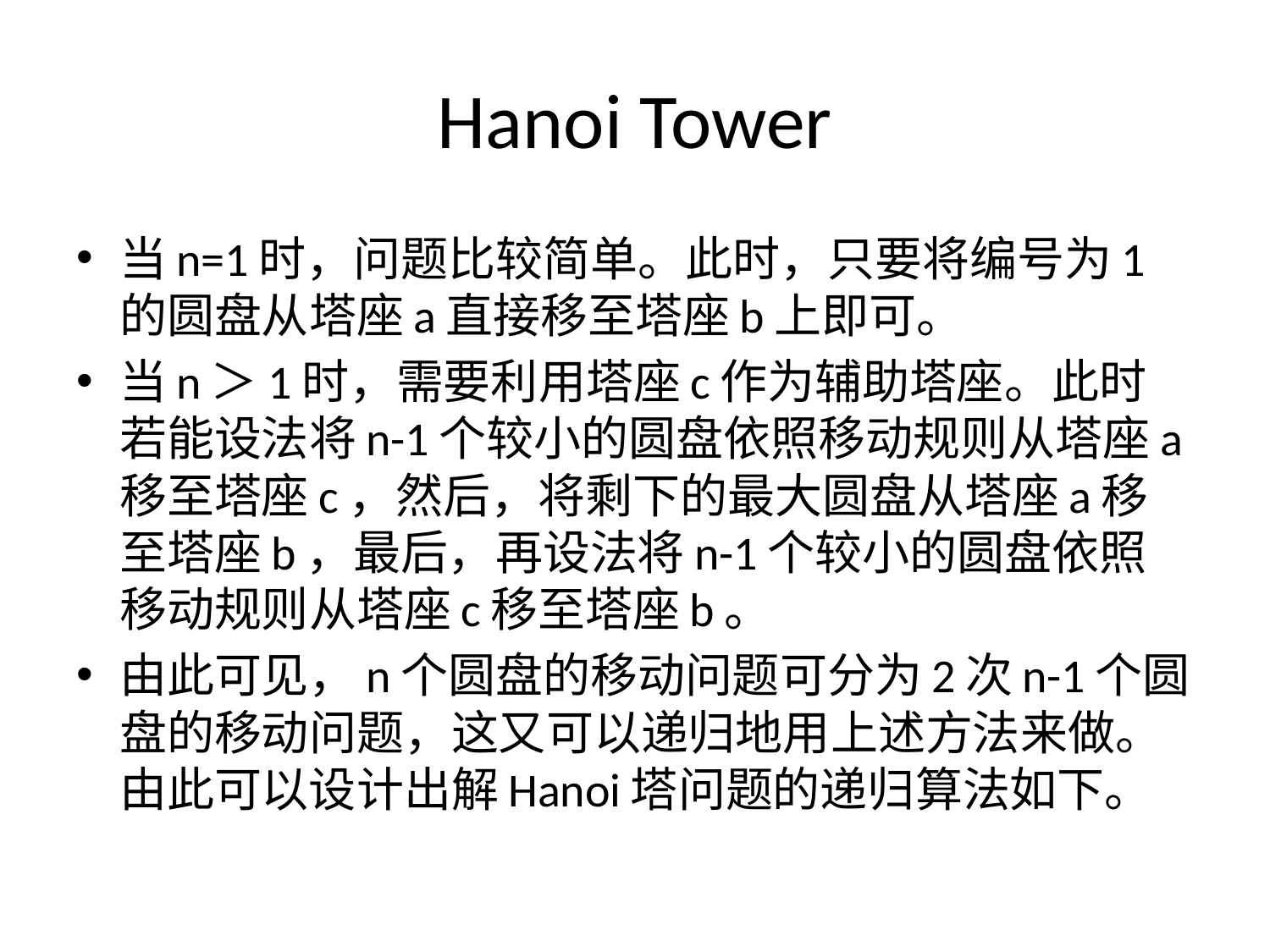

# Hanoi Tower
当n=1时，问题比较简单。此时，只要将编号为1的圆盘从塔座a直接移至塔座b上即可。
当n＞1时，需要利用塔座c作为辅助塔座。此时若能设法将n-1个较小的圆盘依照移动规则从塔座a移至塔座c，然后，将剩下的最大圆盘从塔座a移至塔座b，最后，再设法将n-1个较小的圆盘依照移动规则从塔座c移至塔座b。
由此可见，n个圆盘的移动问题可分为2次n-1个圆盘的移动问题，这又可以递归地用上述方法来做。由此可以设计出解Hanoi塔问题的递归算法如下。